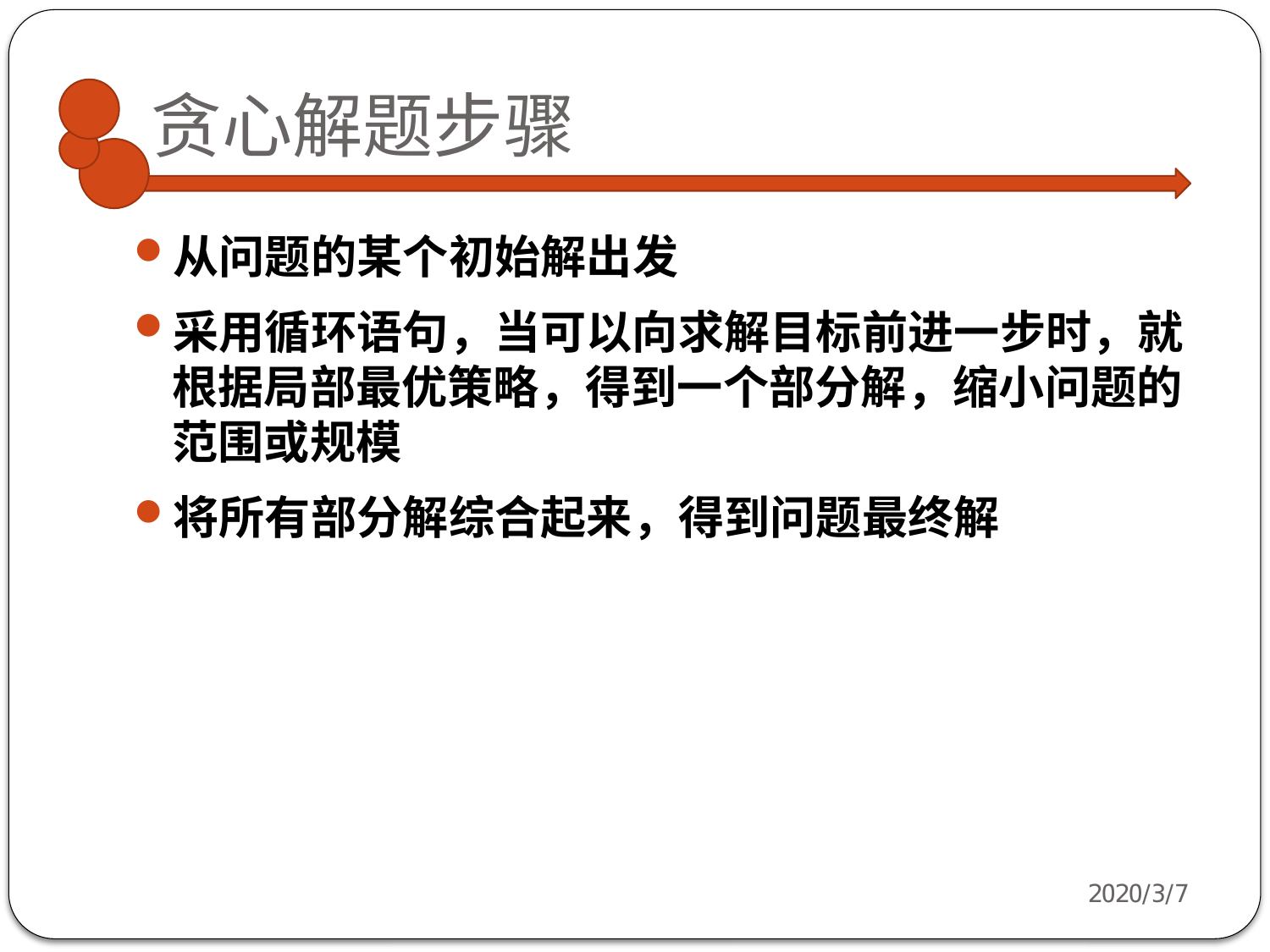

# 贪心解题步骤
从问题的某个初始解出发
采用循环语句，当可以向求解目标前进一步时，就根据局部最优策略，得到一个部分解，缩小问题的范围或规模
将所有部分解综合起来，得到问题最终解
2020/3/7
23